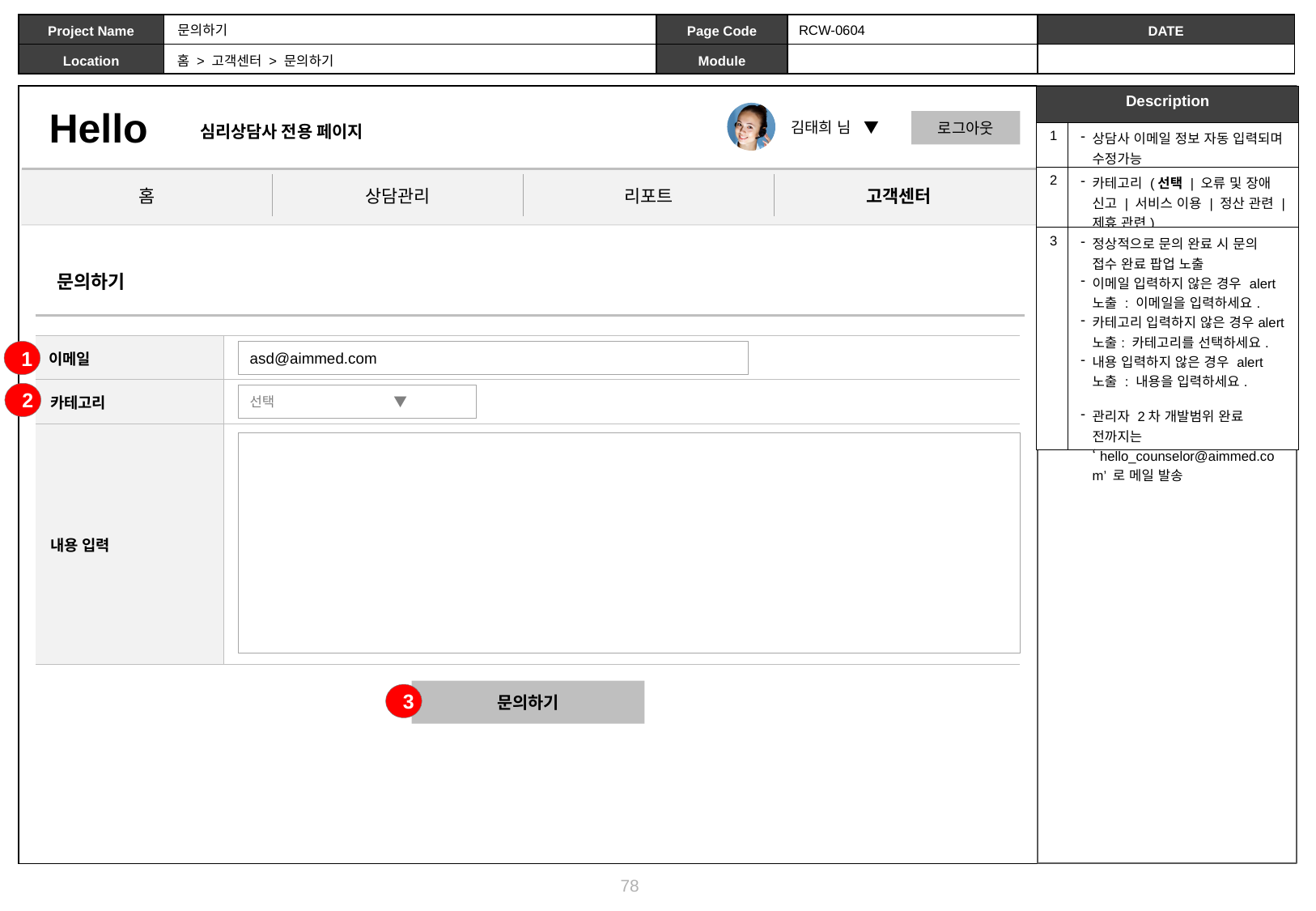

문의하기
RCW-0604
홈 > 고객센터 > 문의하기
| Description |  |
| --- | --- |
| 1 | 상담사 이메일 정보 자동 입력되며 수정가능 |
| 2 | 카테고리 (선택 | 오류 및 장애 신고 | 서비스 이용 | 정산 관련 | 제휴 관련) |
| 3 | 정상적으로 문의 완료 시 문의 접수 완료 팝업 노출 이메일 입력하지 않은 경우 alert 노출 : 이메일을 입력하세요. 카테고리 입력하지 않은 경우alert 노출: 카테고리를 선택하세요. 내용 입력하지 않은 경우 alert 노출 : 내용을 입력하세요. 관리자 2차 개발범위 완료 전까지는 ‘hello\_counselor@aimmed.com’ 로 메일 발송 |
문의하기
| 이메일 |  |
| --- | --- |
| 카테고리 |  |
| 내용 입력 |  |
1
asd@aimmed.com
2
선택                               ▼

문의하기
3
78